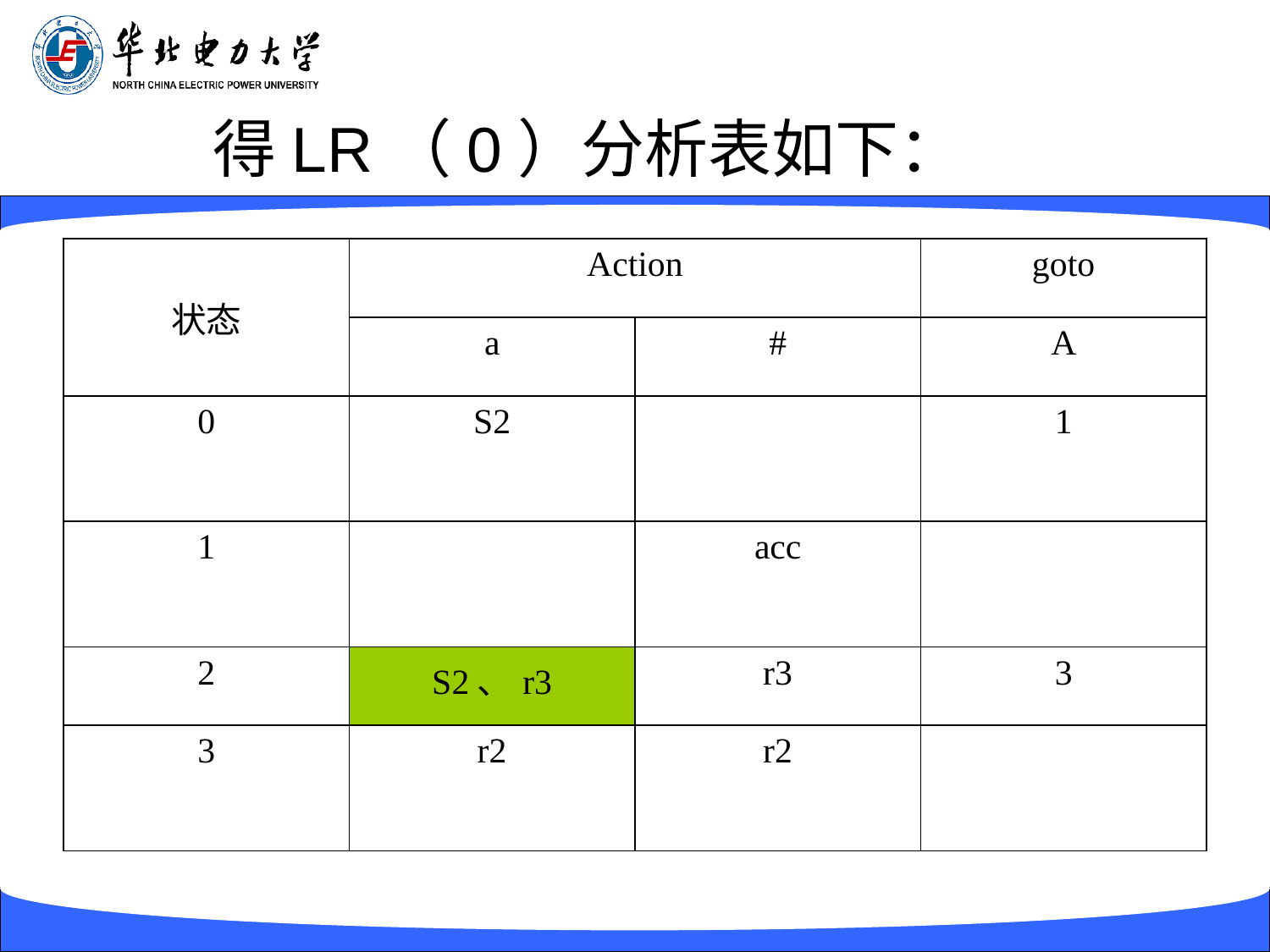

# 得LR（0）分析表如下：
| 状态 | Action |  | goto |
| --- | --- | --- | --- |
|  | a | # | A |
| 0 | S2 |  | 1 |
| 1 |  | acc |  |
| 2 | S2、r3 | r3 | 3 |
| 3 | r2 | r2 |  |